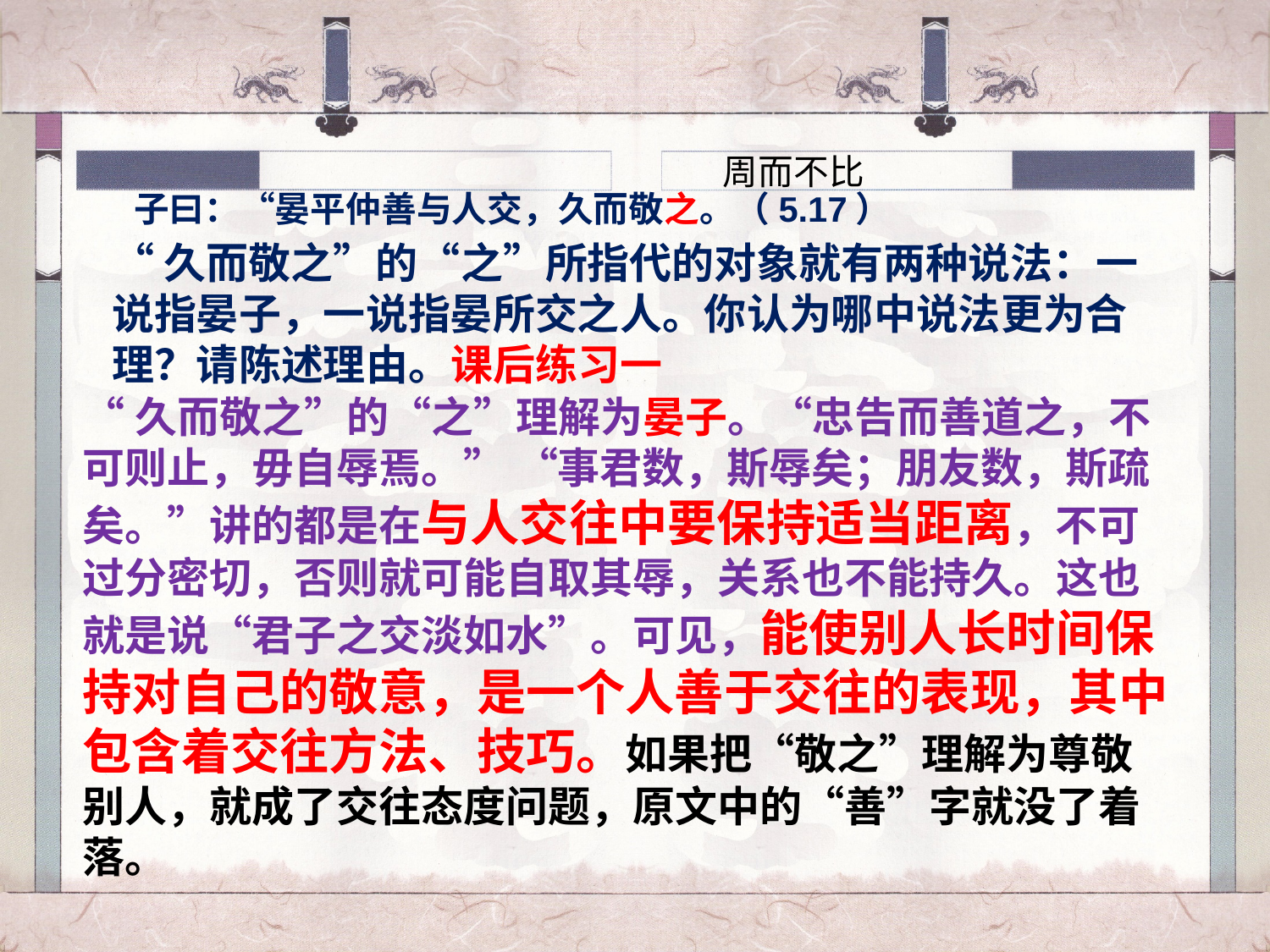

周而不比
子曰：“晏平仲善与人交，久而敬之。（5.17）
“久而敬之”的“之”所指代的对象就有两种说法：一说指晏子，一说指晏所交之人。你认为哪中说法更为合理？请陈述理由。课后练习一
“久而敬之”的“之”理解为晏子。“忠告而善道之，不可则止，毋自辱焉。” “事君数，斯辱矣；朋友数，斯疏矣。”讲的都是在与人交往中要保持适当距离，不可过分密切，否则就可能自取其辱，关系也不能持久。这也就是说“君子之交淡如水”。可见，能使别人长时间保持对自己的敬意，是一个人善于交往的表现，其中包含着交往方法、技巧。如果把“敬之”理解为尊敬别人，就成了交往态度问题，原文中的“善”字就没了着落。